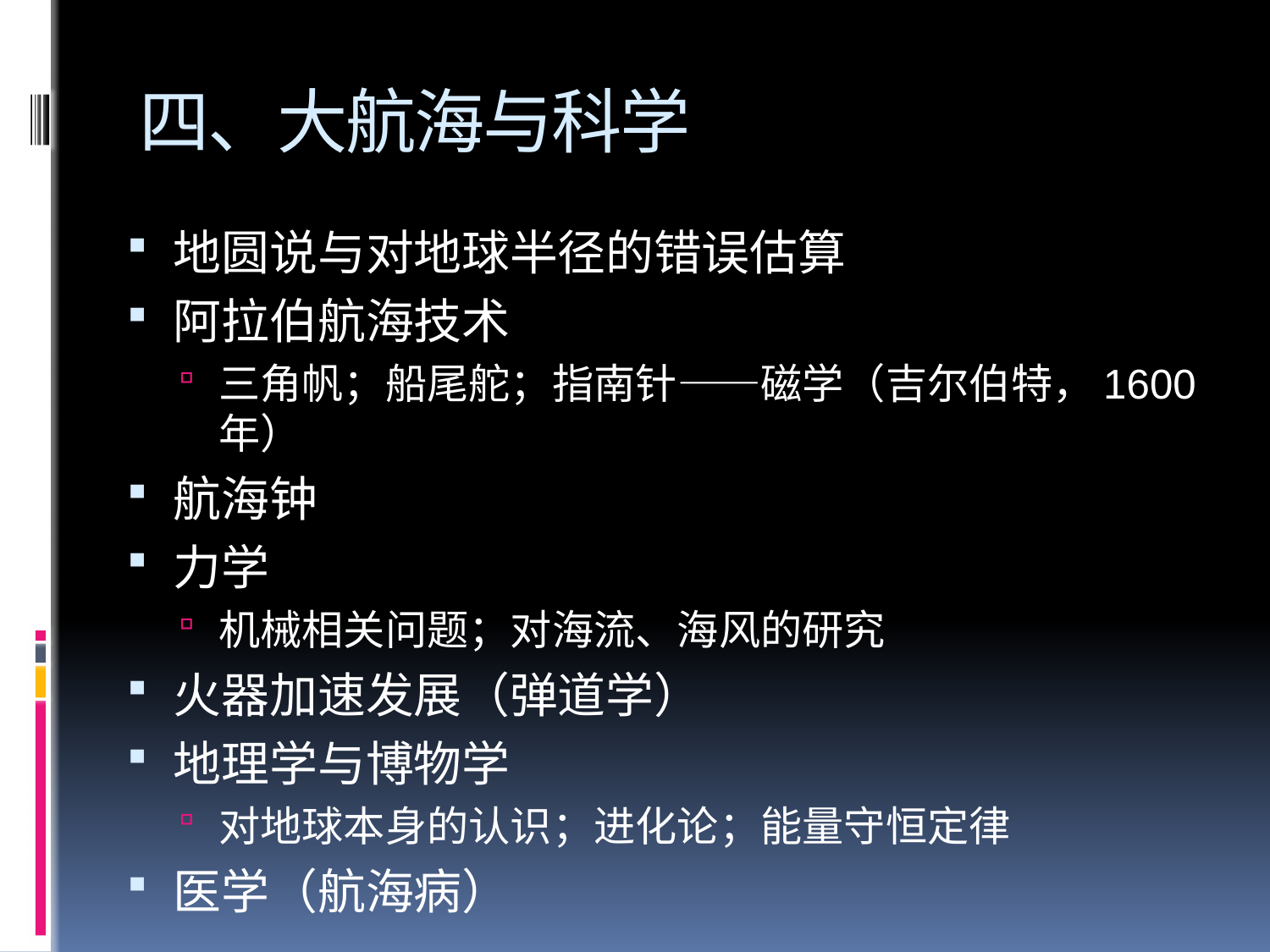

# 四、大航海与科学
地圆说与对地球半径的错误估算
阿拉伯航海技术
三角帆；船尾舵；指南针——磁学（吉尔伯特，1600年）
航海钟
力学
机械相关问题；对海流、海风的研究
火器加速发展（弹道学）
地理学与博物学
对地球本身的认识；进化论；能量守恒定律
医学（航海病）